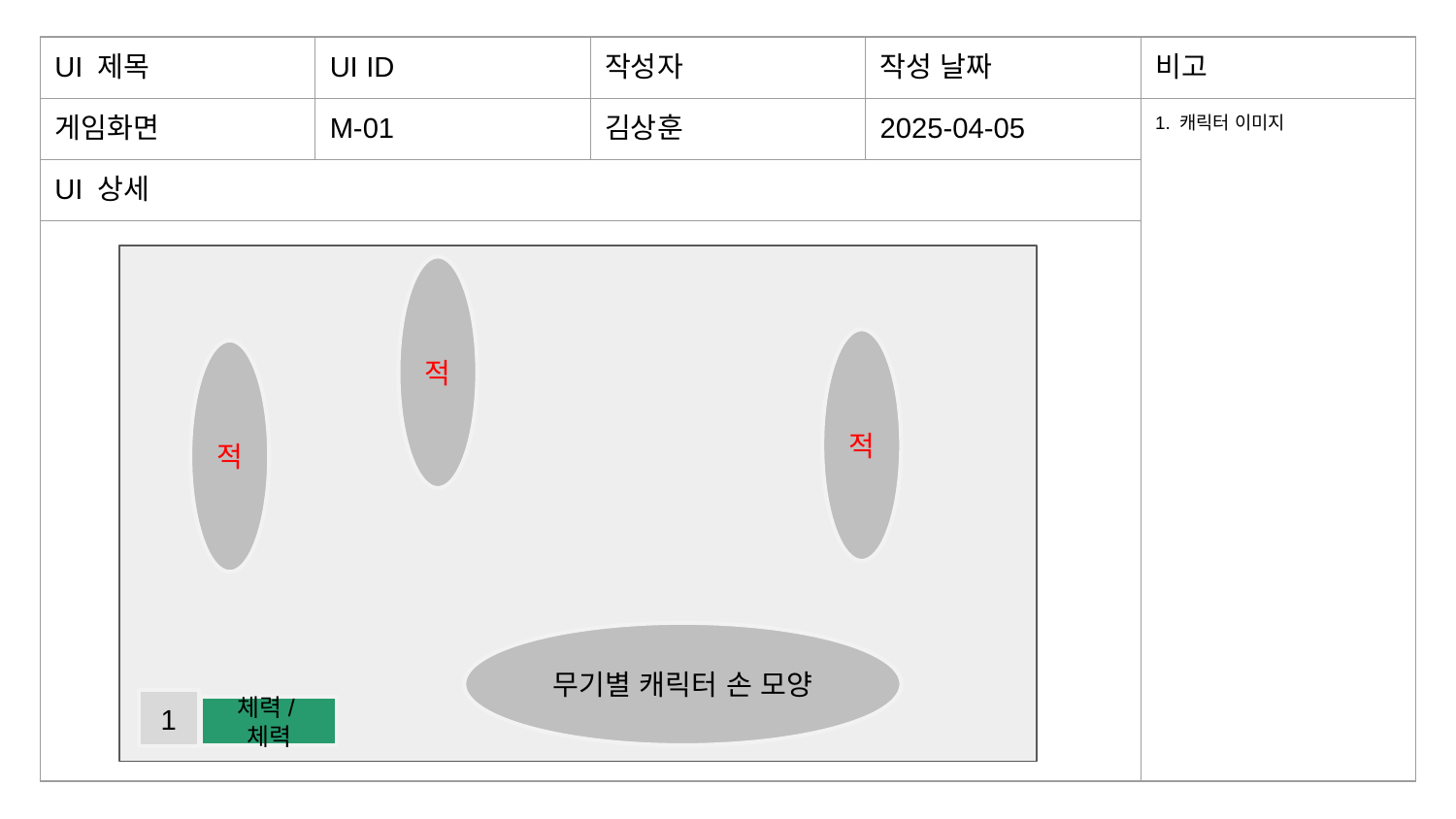

| UI 제목 | UI ID | 작성자 | 작성 날짜 | 비고 |
| --- | --- | --- | --- | --- |
| 게임화면 | M-01 | 김상훈 | 2025-04-05 | 1. 캐릭터 이미지 |
| UI 상세 |  |  |  |  |
|  |  |  |  |  |

적
적
적
무기별 캐릭터 손 모양
1
체력/체력